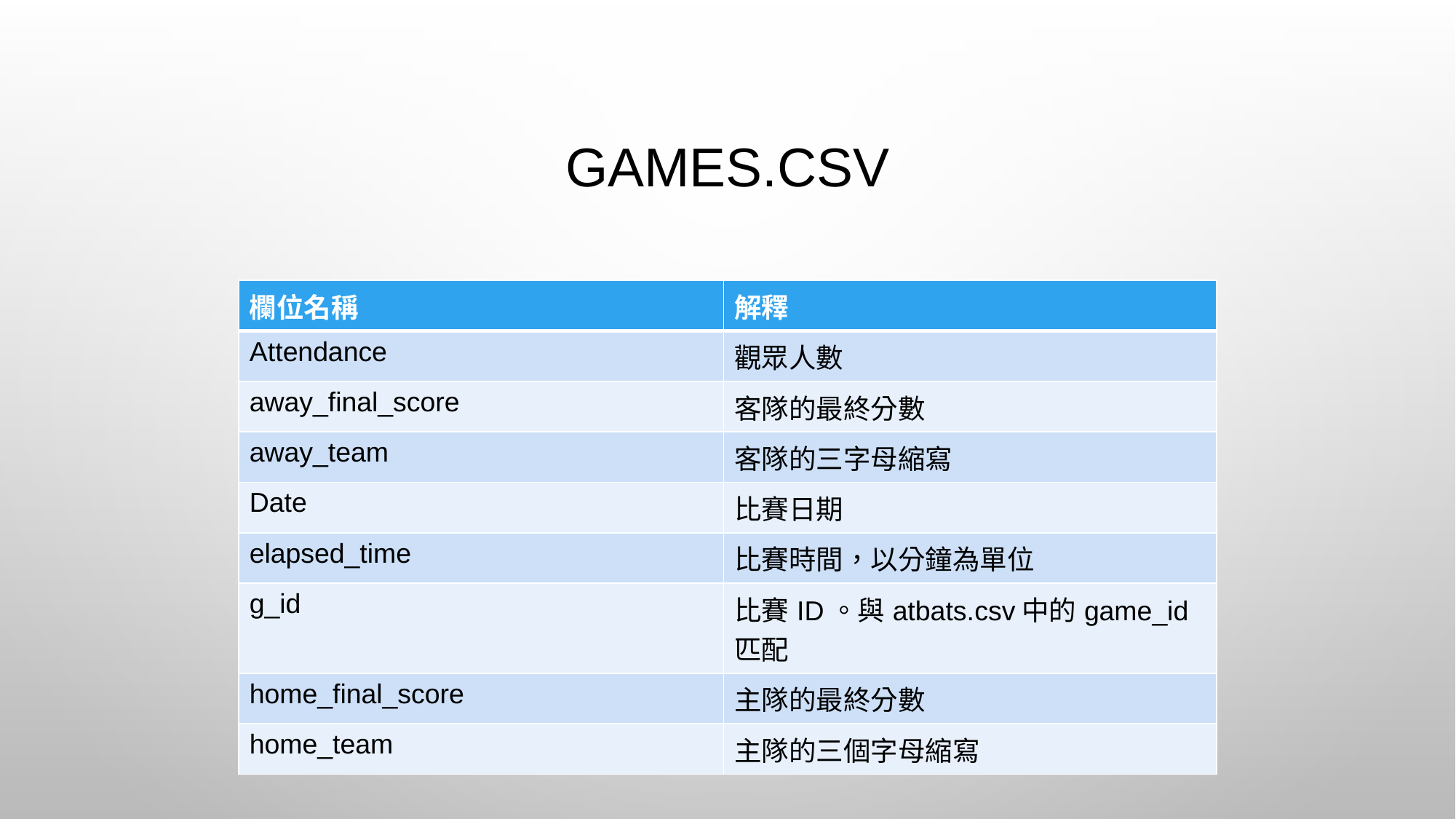

# games.csv
| 欄位名稱 | 解釋 |
| --- | --- |
| Attendance | 觀眾人數 |
| away\_final\_score | 客隊的最終分數 |
| away\_team | 客隊的三字母縮寫 |
| Date | 比賽日期 |
| elapsed\_time | 比賽時間，以分鐘為單位 |
| g\_id | 比賽ID。與atbats.csv中的game\_id匹配 |
| home\_final\_score | 主隊的最終分數 |
| home\_team | 主隊的三個字母縮寫 |